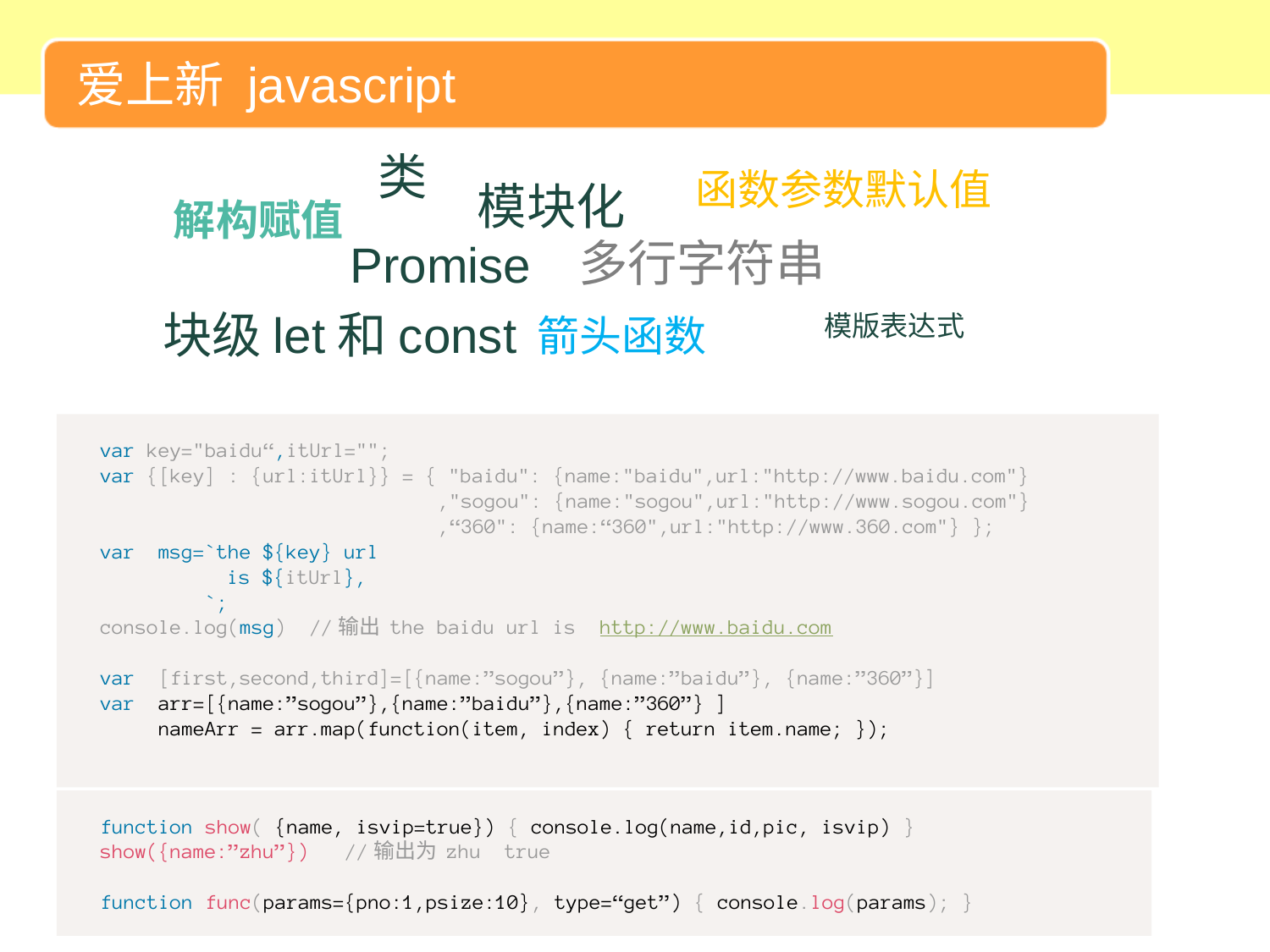

爱上新 javascript
类
函数参数默认值
模块化
解构赋值
多行字符串
Promise
块级let和const
模版表达式
箭头函数
var key="baidu“,itUrl="";
var {[key] : {url:itUrl}} = { "baidu": {name:"baidu",url:"http://www.baidu.com"}
                             ,"sogou": {name:"sogou",url:"http://www.sogou.com"}
                             ,“360": {name:“360",url:"http://www.360.com"} };
var  msg=`the ${key} url
	is ${itUrl},
         `;
console.log(msg)  //输出 the baidu url is  http://www.baidu.com

var  [first,second,third]=[{name:”sogou”}, {name:”baidu”}, {name:”360”}]
var  arr=[{name:”sogou”},{name:”baidu”},{name:”360”} ]
     nameArr = arr.map(function(item, index) { return item.name; });

function show( {name, isvip=true}) { console.log(name,id,pic, isvip) }
show({name:”zhu”})   //输出为 zhu  true

function func(params={pno:1,psize:10}, type=“get”) { console.log(params); }